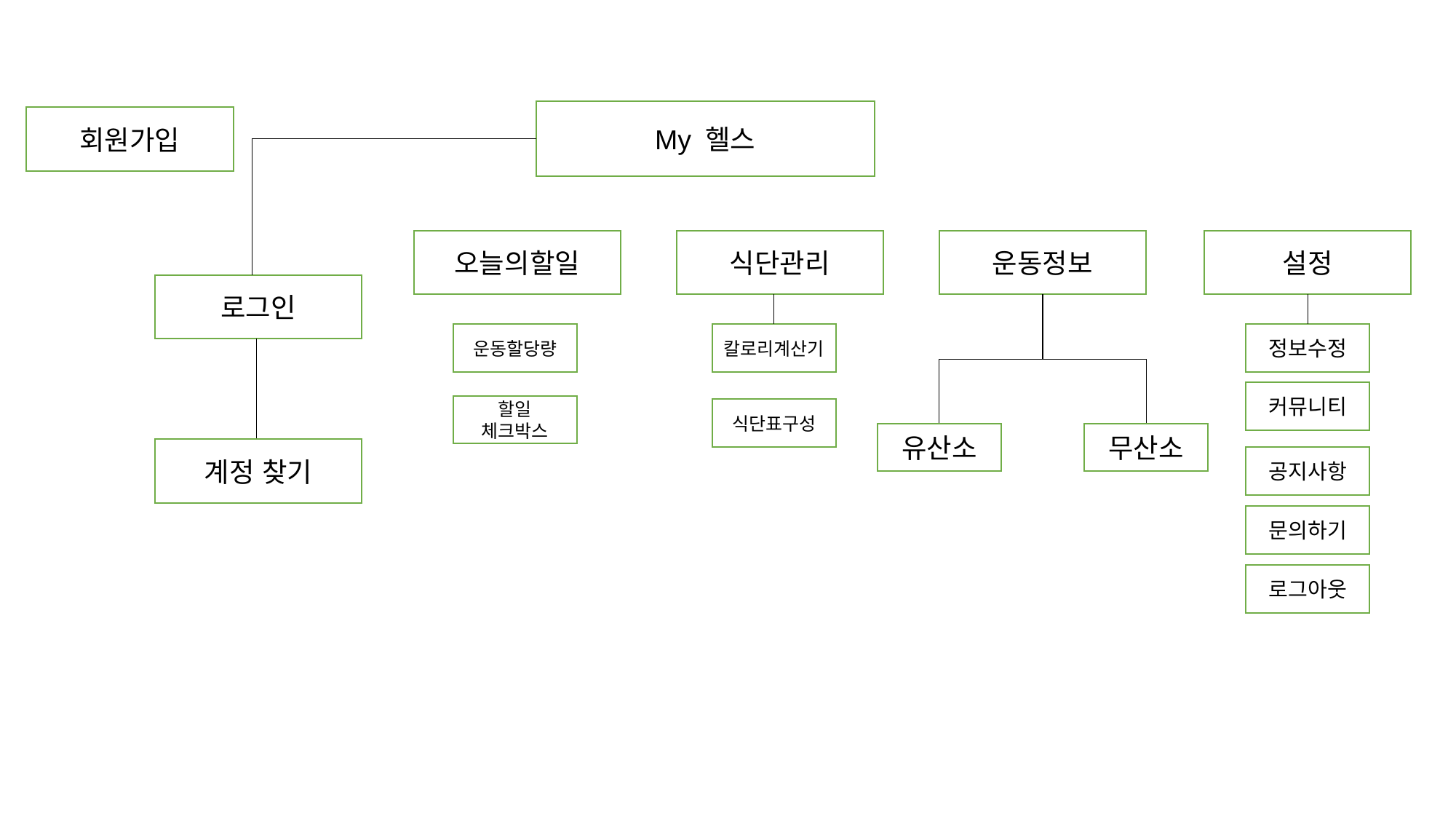

My 헬스
회원가입
설정
식단관리
운동정보
오늘의할일
로그인
운동할당량
칼로리계산기
정보수정
커뮤니티
할일 체크박스
식단표구성
무산소
유산소
계정 찾기
공지사항
문의하기
로그아웃